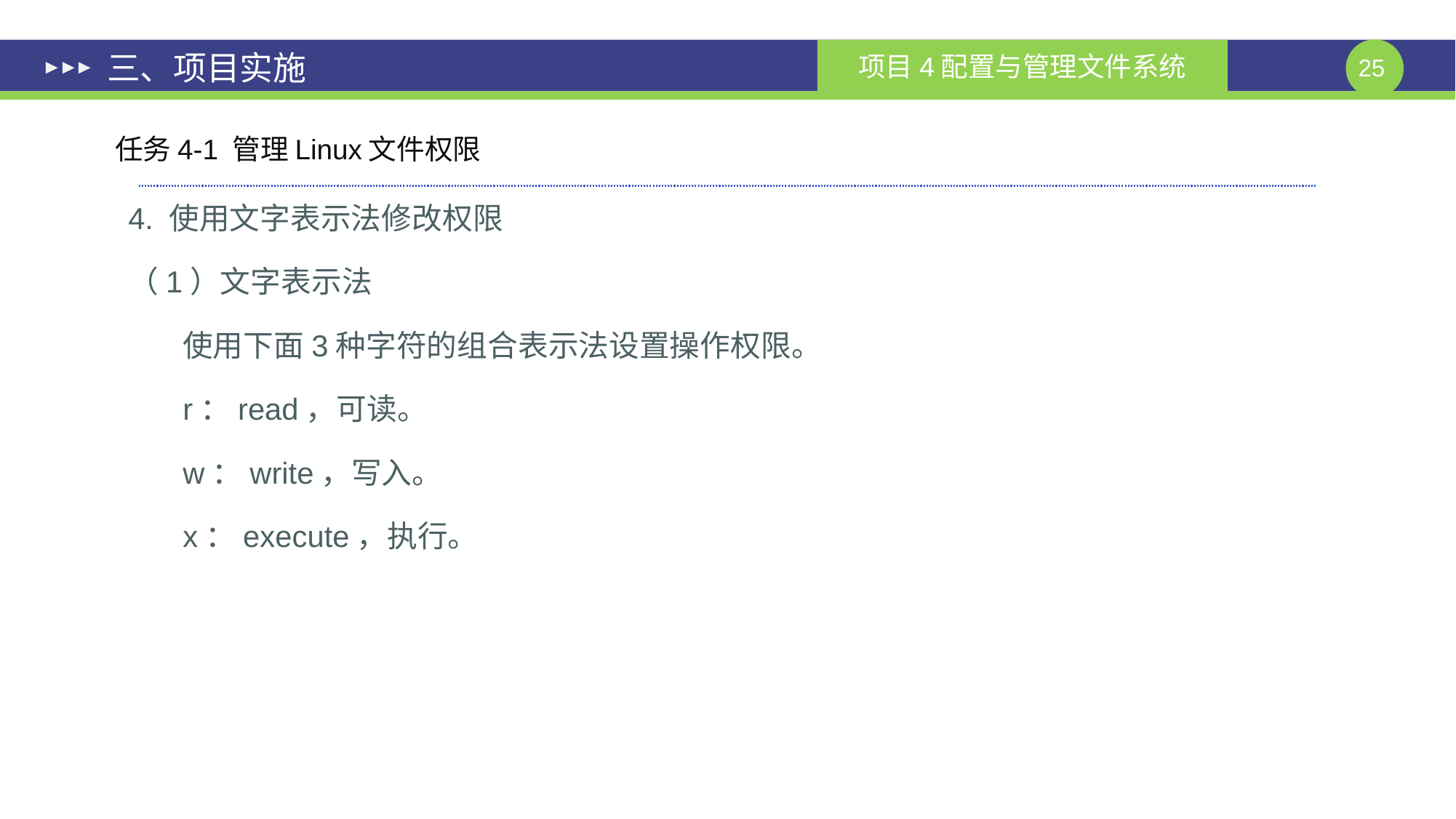

# 三、项目实施
任务4-1 管理Linux文件权限
4. 使用文字表示法修改权限
（1）文字表示法
使用下面3种字符的组合表示法设置操作权限。
r：read，可读。
w：write，写入。
x：execute，执行。